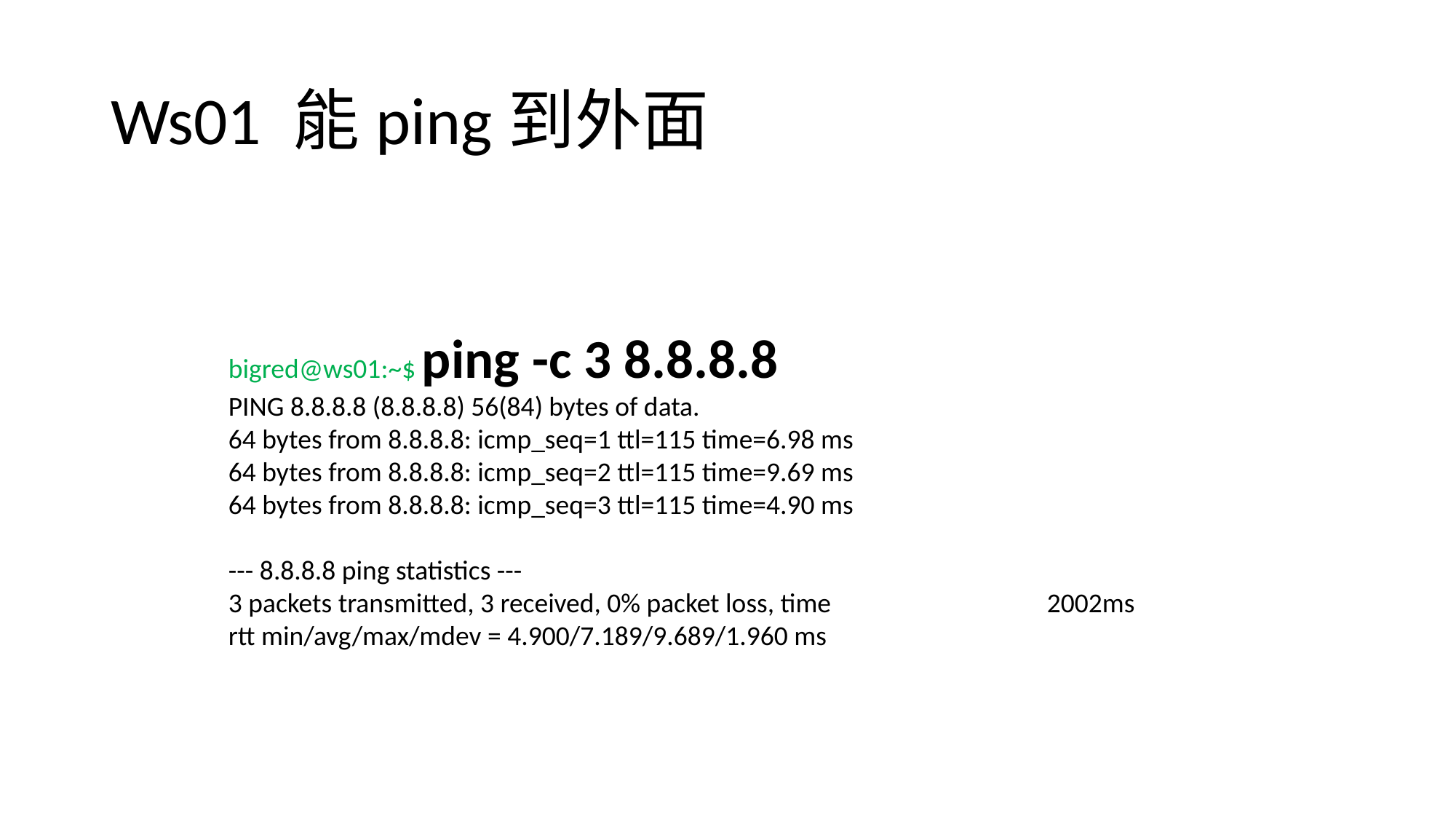

# Ws01 能ping到外面
bigred@ws01:~$ ping -c 3 8.8.8.8
PING 8.8.8.8 (8.8.8.8) 56(84) bytes of data.
64 bytes from 8.8.8.8: icmp_seq=1 ttl=115 time=6.98 ms
64 bytes from 8.8.8.8: icmp_seq=2 ttl=115 time=9.69 ms
64 bytes from 8.8.8.8: icmp_seq=3 ttl=115 time=4.90 ms

--- 8.8.8.8 ping statistics ---
3 packets transmitted, 3 received, 0% packet loss, time                                   2002ms
rtt min/avg/max/mdev = 4.900/7.189/9.689/1.960 ms